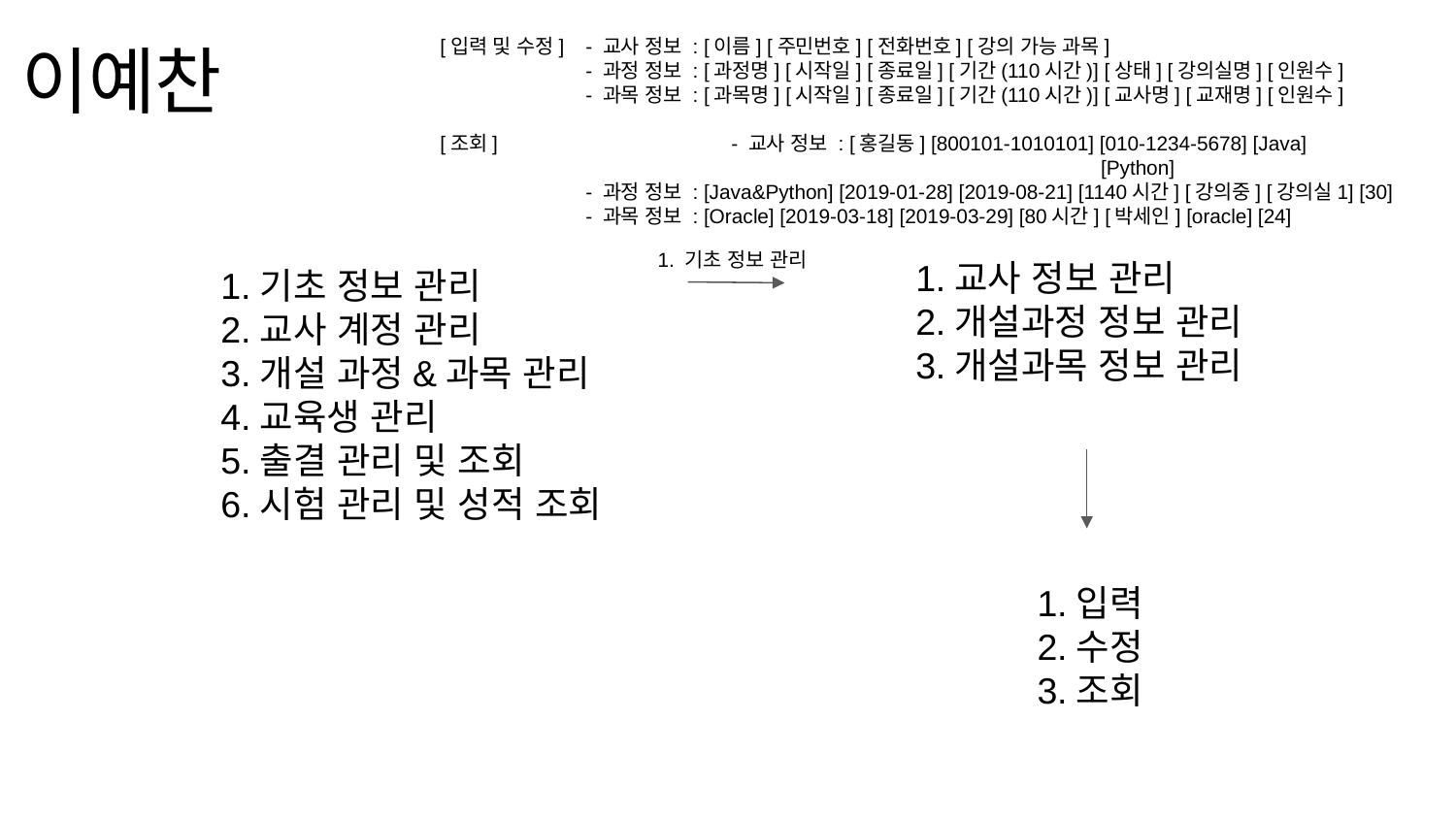

[입력 및 수정]	- 교사 정보 : [이름] [주민번호] [전화번호] [강의 가능 과목]
- 과정 정보 : [과정명] [시작일] [종료일] [기간(110시간)] [상태] [강의실명] [인원수]
- 과목 정보 : [과목명] [시작일] [종료일] [기간(110시간)] [교사명] [교재명] [인원수]

[조회]		- 교사 정보 : [홍길동] [800101-1010101] [010-1234-5678] [Java]
 [Python]
- 과정 정보 : [Java&Python] [2019-01-28] [2019-08-21] [1140시간] [강의중] [강의실1] [30]
- 과목 정보 : [Oracle] [2019-03-18] [2019-03-29] [80시간] [박세인] [oracle] [24]
# 이예찬
1. 기초 정보 관리

1.교사 정보 관리
2.개설과정 정보 관리
3.개설과목 정보 관리

1.기초 정보 관리
2.교사 계정 관리
3.개설 과정&과목 관리
4.교육생 관리
5.출결 관리 및 조회
6.시험 관리 및 성적 조회

1.입력
2.수정
3.조회